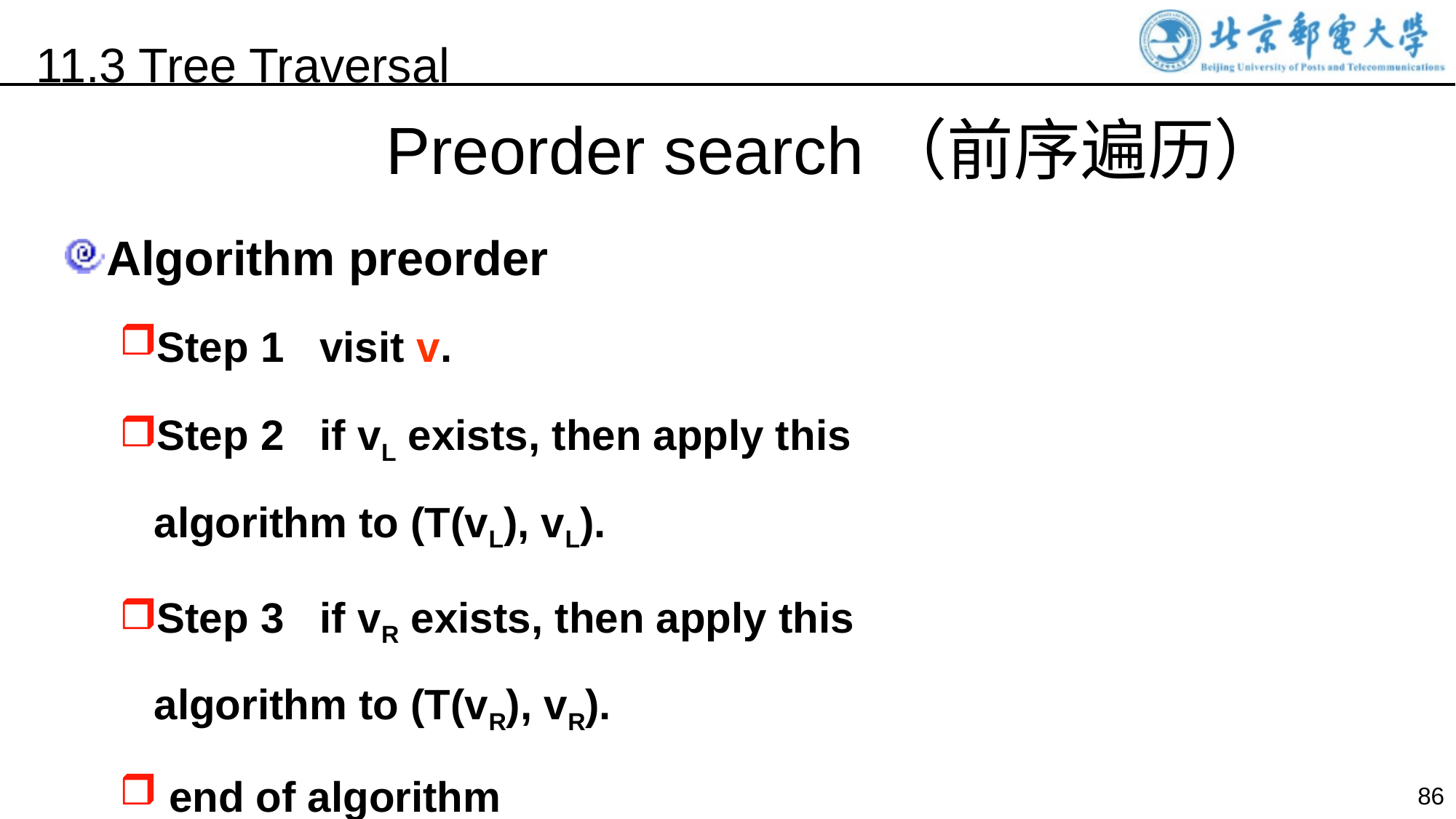

11.3 Tree Traversal
Preorder search（前序遍历）
Algorithm preorder
Step 1   visit v.
Step 2   if vL exists, then apply this algorithm to (T(vL), vL).
Step 3   if vR exists, then apply this algorithm to (T(vR), vR).
 end of algorithm